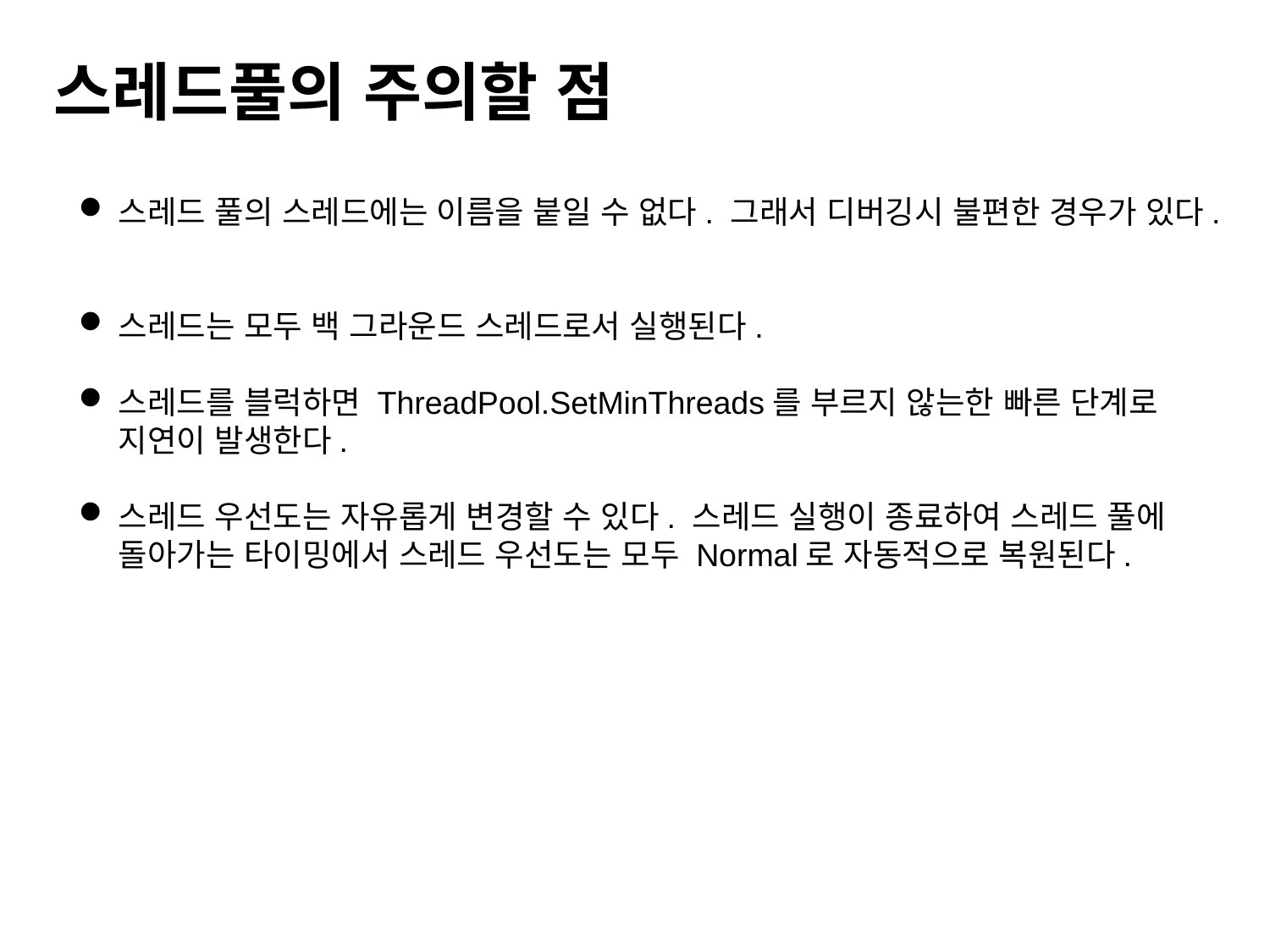

스레드풀의 주의할 점
스레드 풀의 스레드에는 이름을 붙일 수 없다. 그래서 디버깅시 불편한 경우가 있다.
스레드는 모두 백 그라운드 스레드로서 실행된다.
스레드를 블럭하면 ThreadPool.SetMinThreads를 부르지 않는한 빠른 단계로 지연이 발생한다.

스레드 우선도는 자유롭게 변경할 수 있다. 스레드 실행이 종료하여 스레드 풀에 돌아가는 타이밍에서 스레드 우선도는 모두 Normal로 자동적으로 복원된다.